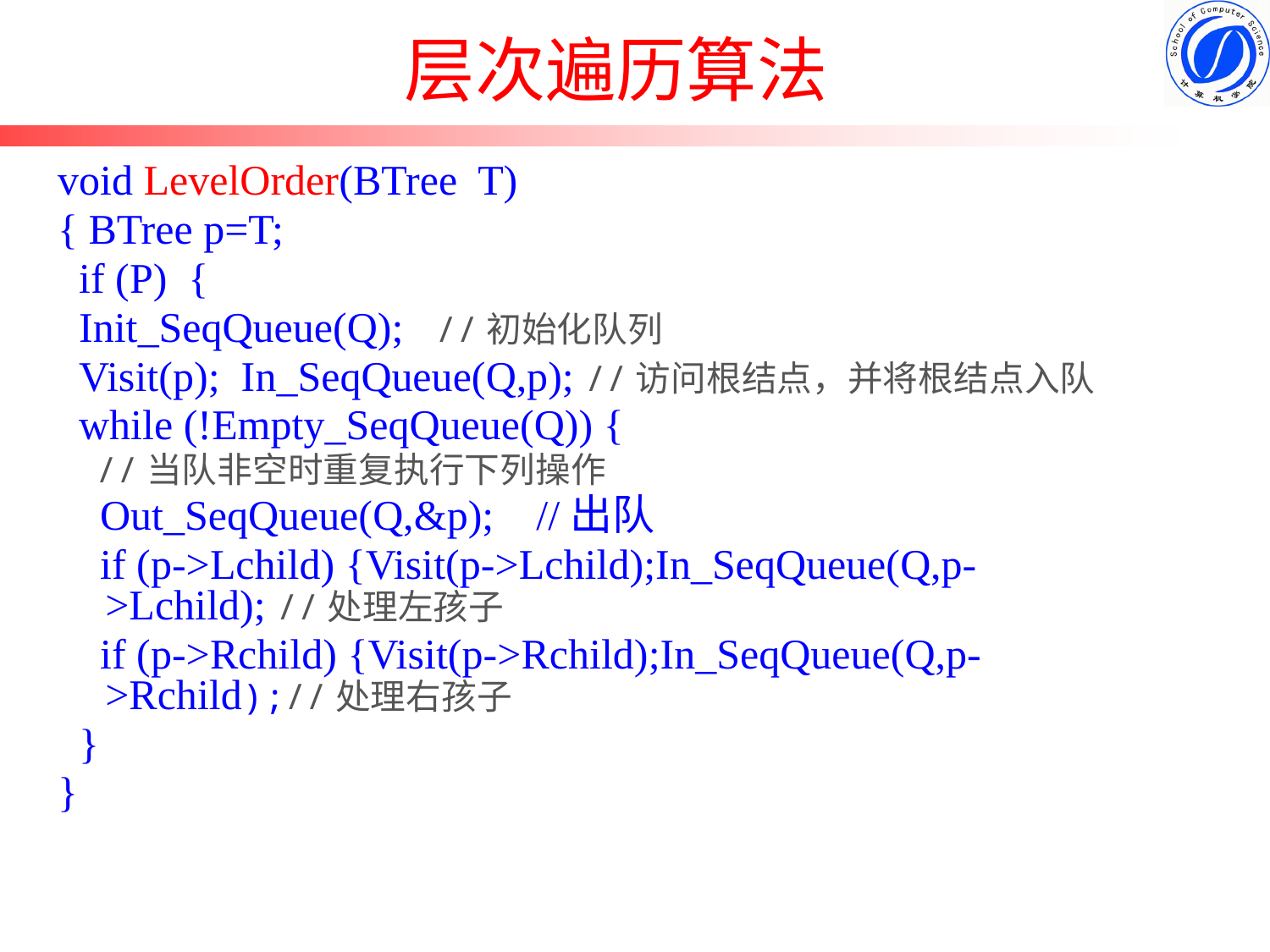

# 层次遍历算法
void LevelOrder(BTree  T)
{ BTree p=T;
  if (P)  {
  Init_SeqQueue(Q);   //初始化队列
  Visit(p);  In_SeqQueue(Q,p); //访问根结点，并将根结点入队
  while (!Empty_SeqQueue(Q)) {
  //当队非空时重复执行下列操作
    Out_SeqQueue(Q,&p);    //出队
    if (p->Lchild) {Visit(p->Lchild);In_SeqQueue(Q,p->Lchild); //处理左孩子
    if (p->Rchild) {Visit(p->Rchild);In_SeqQueue(Q,p->Rchild);//处理右孩子
  }
}